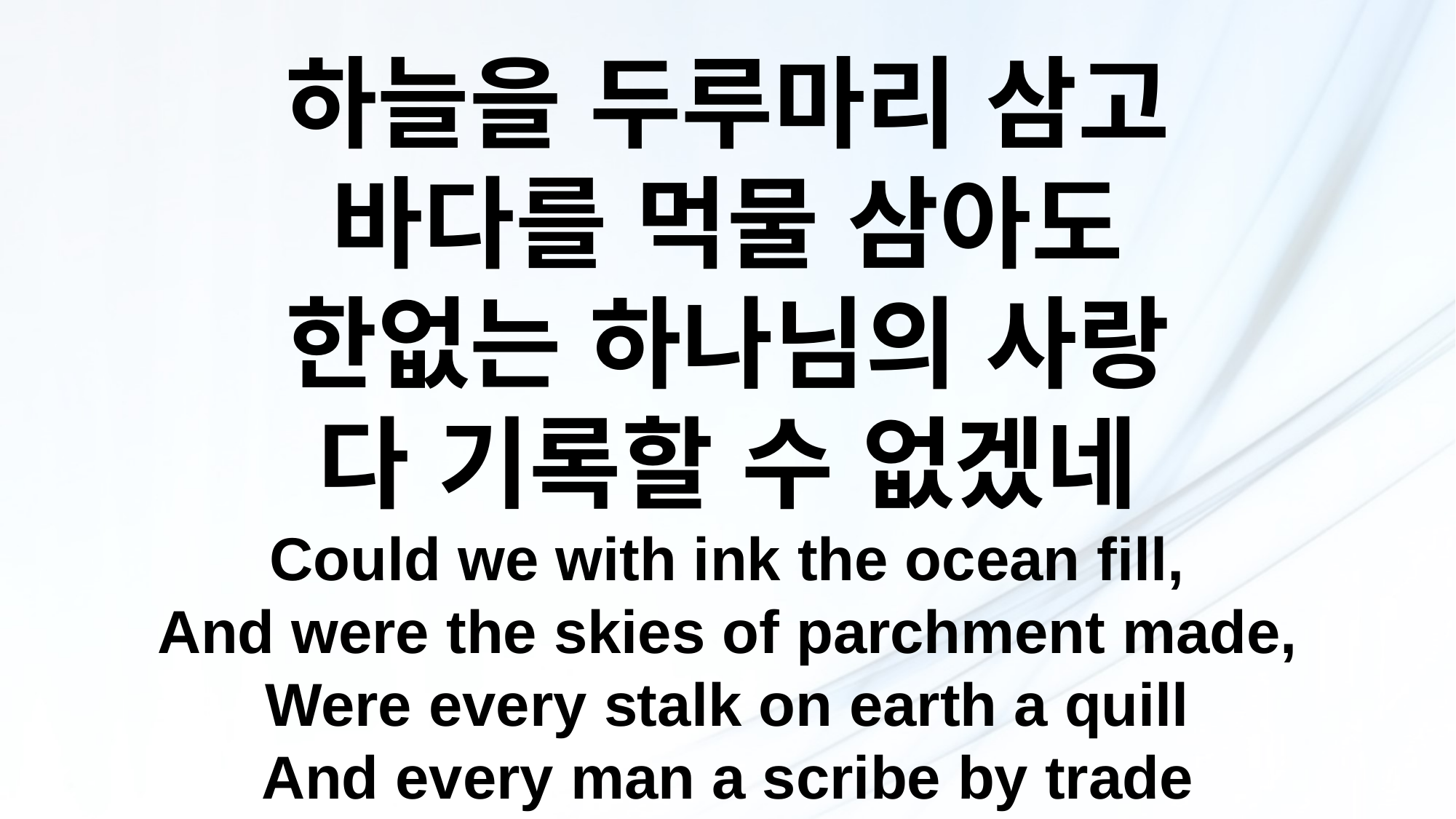

하늘을 두루마리 삼고
바다를 먹물 삼아도
한없는 하나님의 사랑
다 기록할 수 없겠네
Could we with ink the ocean fill,
And were the skies of parchment made,
Were every stalk on earth a quill
And every man a scribe by trade